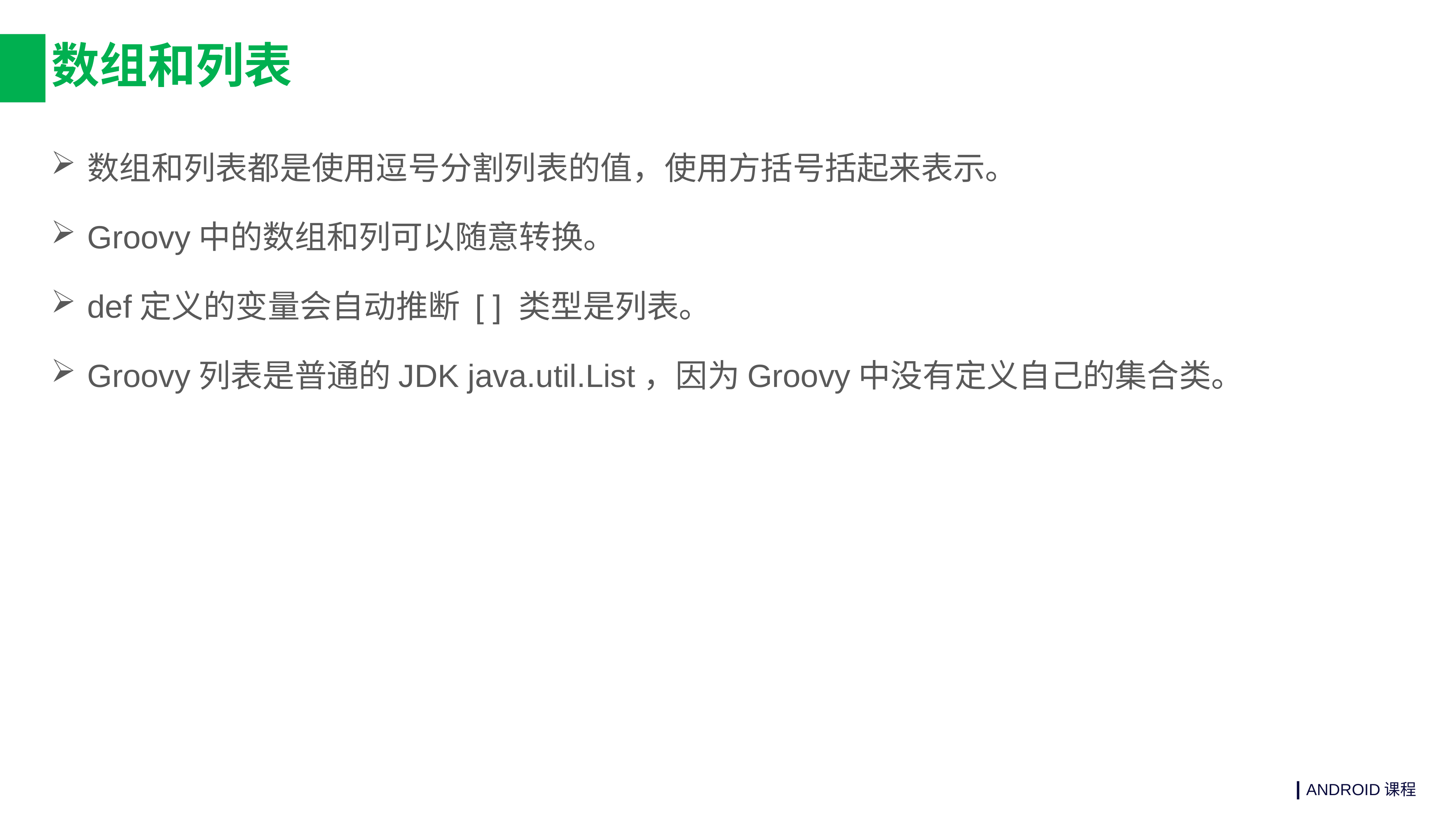

# 数组和列表
数组和列表都是使用逗号分割列表的值，使用方括号括起来表示。
Groovy中的数组和列可以随意转换。
def定义的变量会自动推断 [ ] 类型是列表。
Groovy列表是普通的JDK java.util.List，因为Groovy中没有定义自己的集合类。